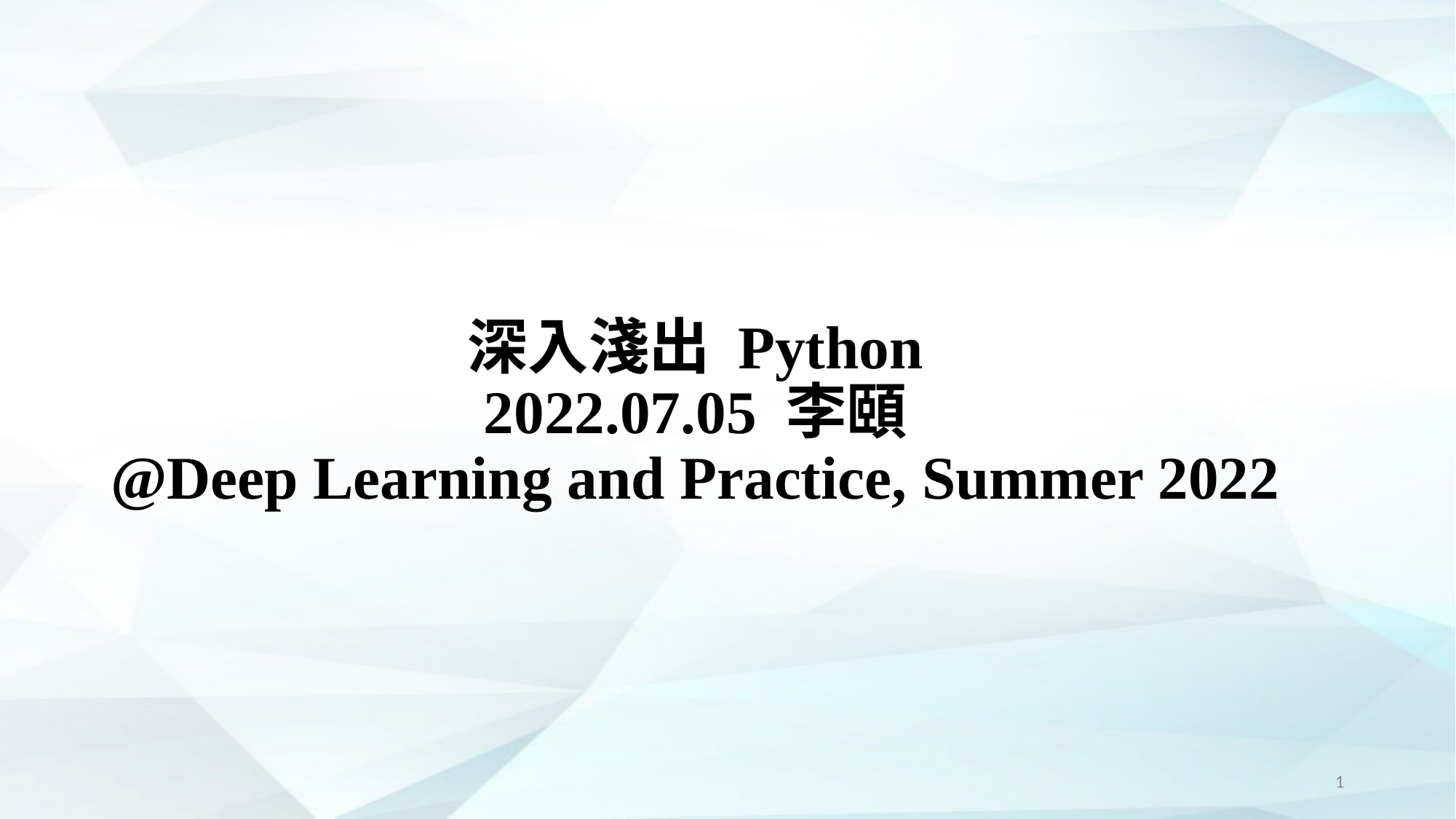

# 深入淺出 Python 2022.07.05 李頤 @Deep Learning and Practice, Summer 2022
1